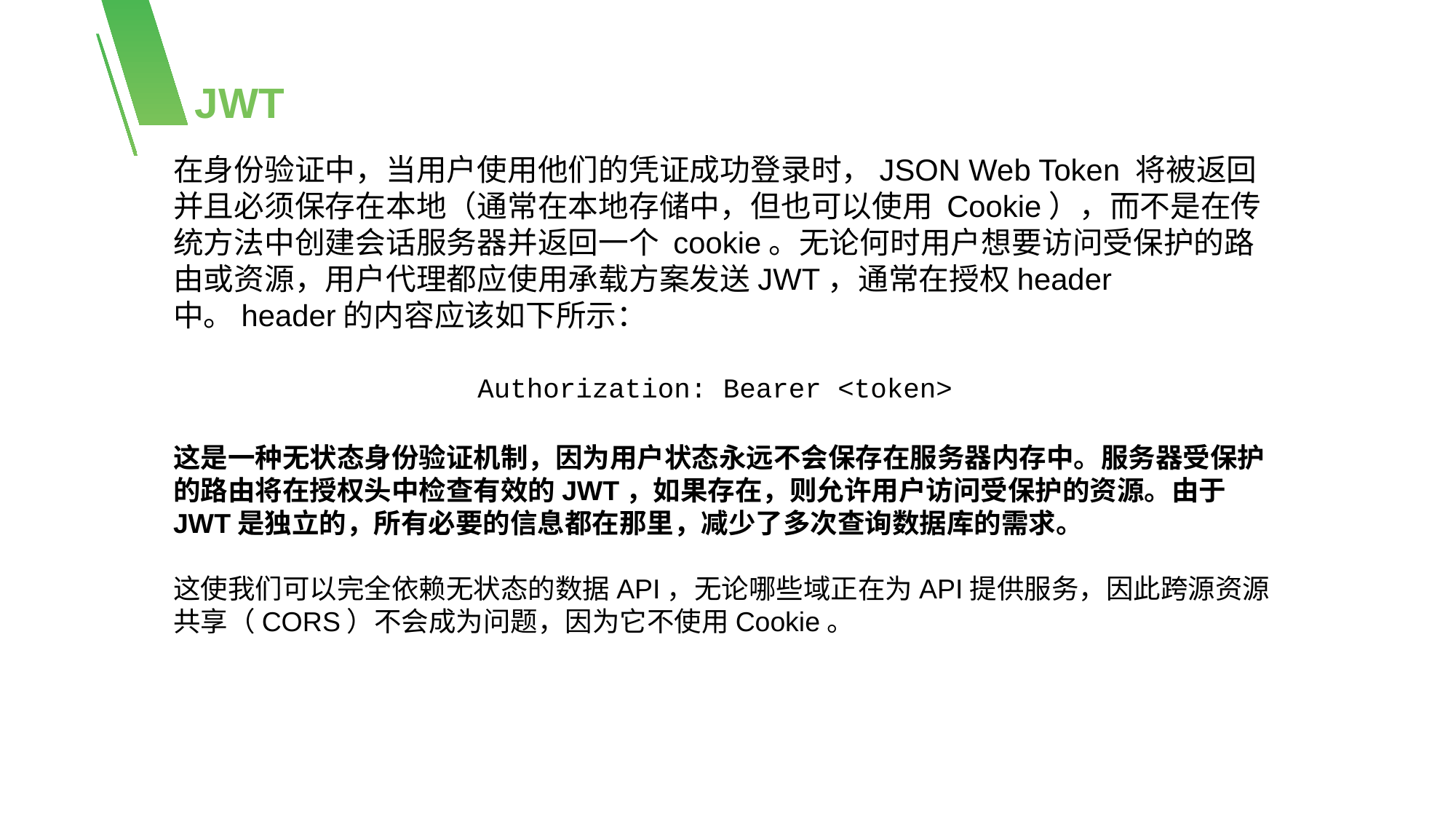

JWT
在身份验证中，当用户使用他们的凭证成功登录时，JSON Web Token 将被返回并且必须保存在本地（通常在本地存储中，但也可以使用 Cookie），而不是在传统方法中创建会话服务器并返回一个 cookie。无论何时用户想要访问受保护的路由或资源，用户代理都应使用承载方案发送JWT，通常在授权header中。header的内容应该如下所示：
Authorization: Bearer <token>
这是一种无状态身份验证机制，因为用户状态永远不会保存在服务器内存中。服务器受保护的路由将在授权头中检查有效的JWT，如果存在，则允许用户访问受保护的资源。由于JWT是独立的，所有必要的信息都在那里，减少了多次查询数据库的需求。

这使我们可以完全依赖无状态的数据API，无论哪些域正在为API提供服务，因此跨源资源共享（CORS）不会成为问题，因为它不使用Cookie。